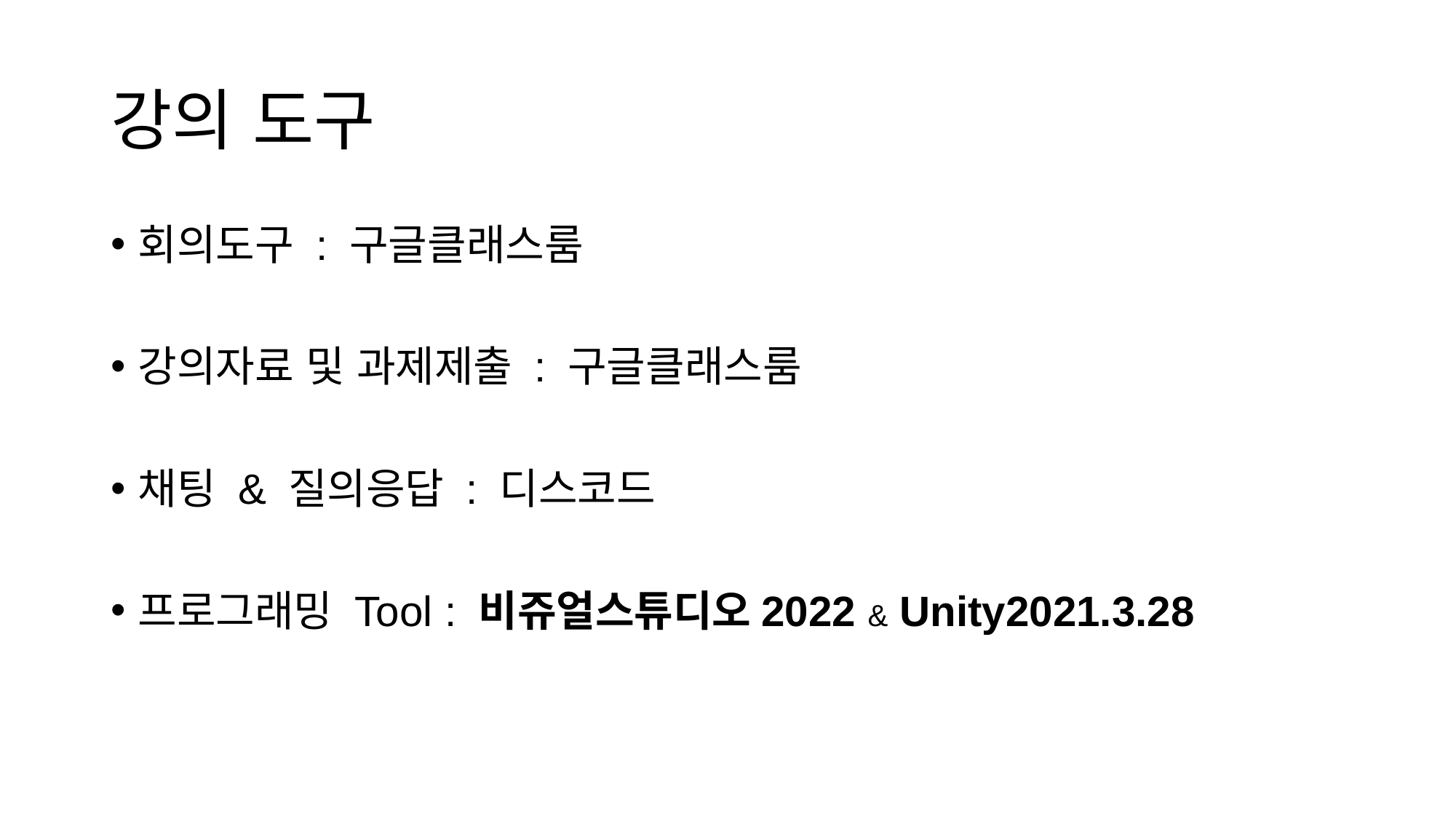

# 강의 도구
회의도구 : 구글클래스룸

강의자료 및 과제제출 : 구글클래스룸

채팅 & 질의응답 : 디스코드

프로그래밍 Tool : 비쥬얼스튜디오2022 & Unity2021.3.28